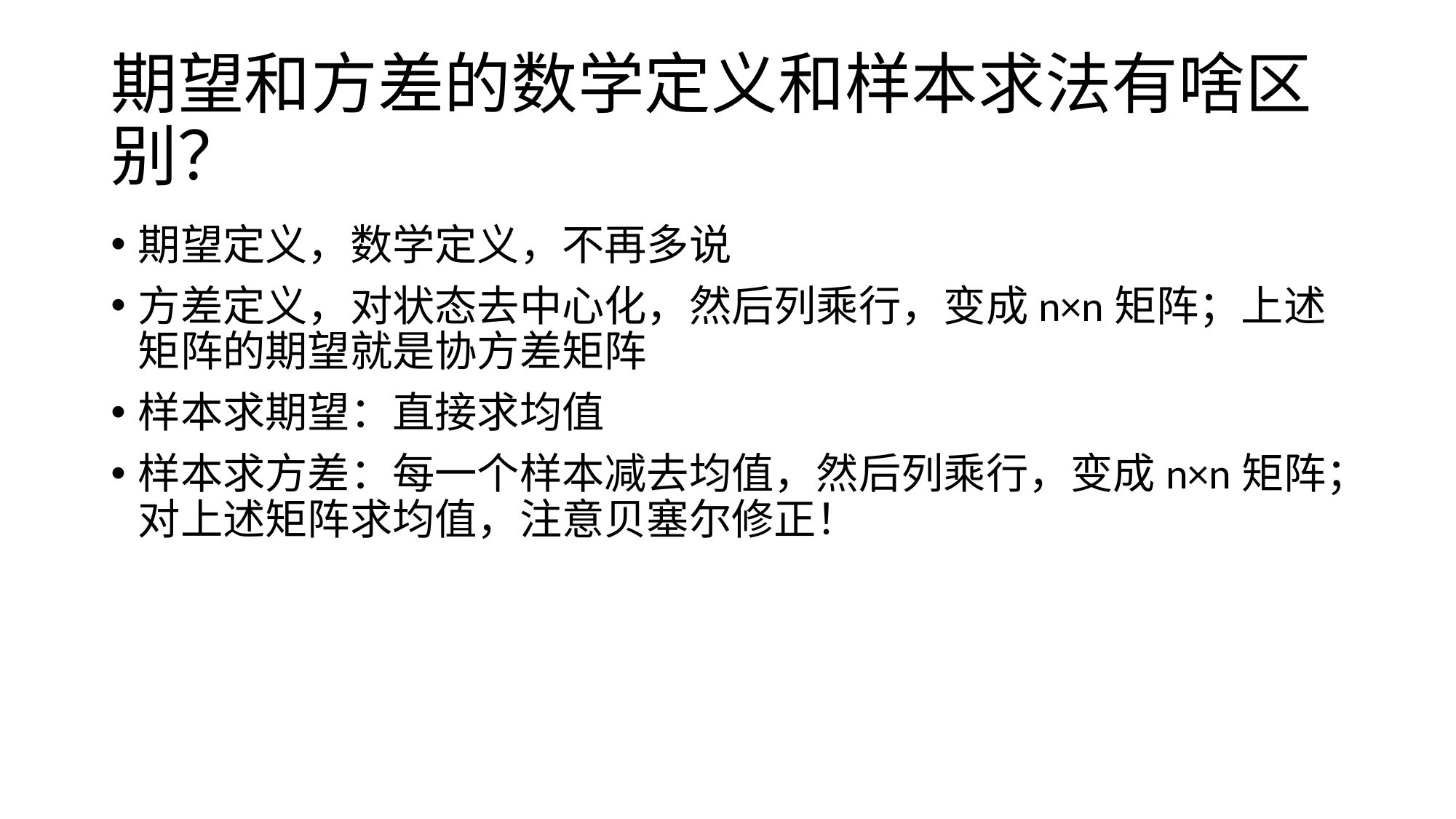

# 期望和方差的数学定义和样本求法有啥区别？
期望定义，数学定义，不再多说
方差定义，对状态去中心化，然后列乘行，变成n×n矩阵；上述矩阵的期望就是协方差矩阵
样本求期望：直接求均值
样本求方差：每一个样本减去均值，然后列乘行，变成n×n矩阵；对上述矩阵求均值，注意贝塞尔修正！